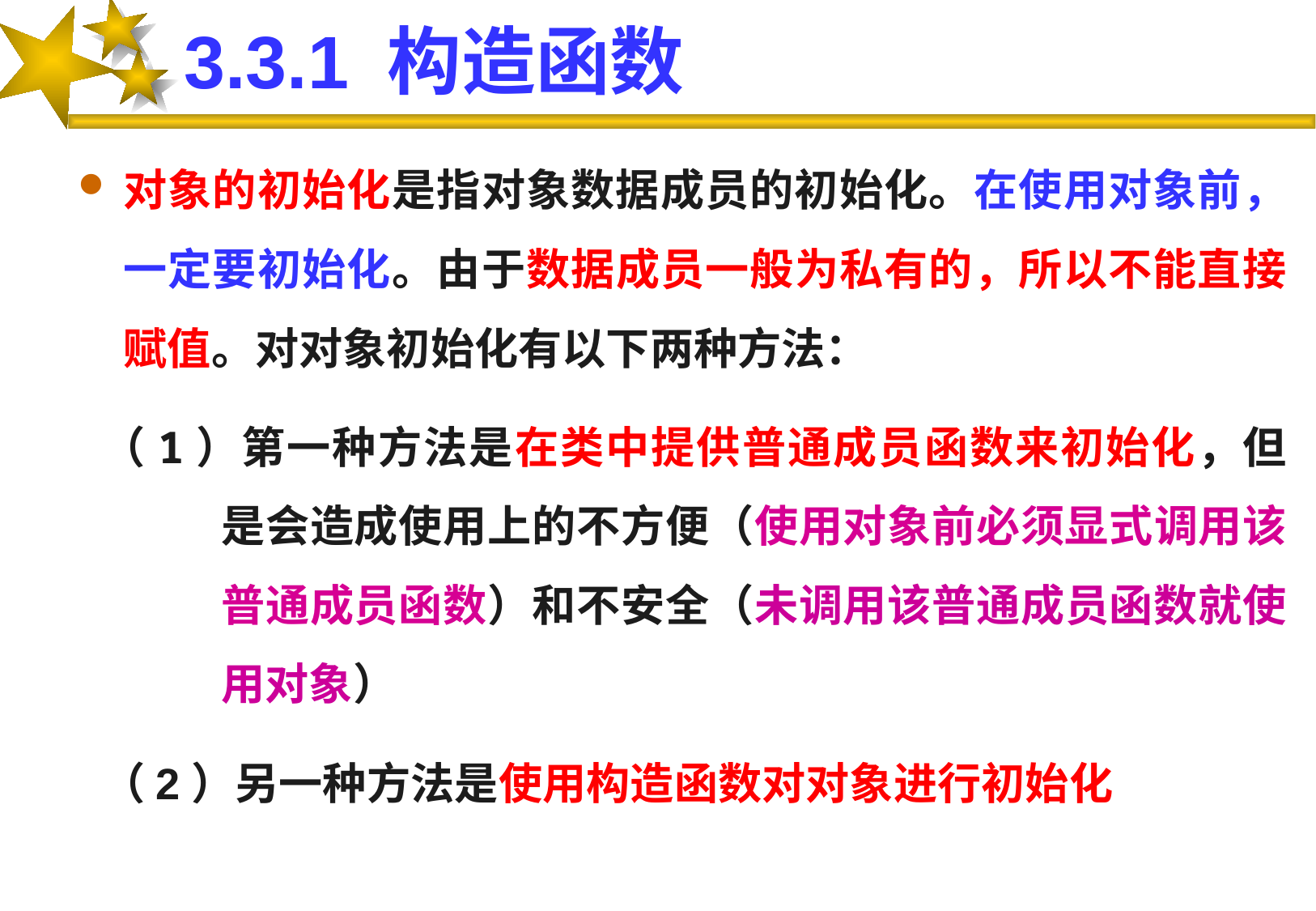

# 3.3.1 构造函数
对象的初始化是指对象数据成员的初始化。在使用对象前，一定要初始化。由于数据成员一般为私有的，所以不能直接赋值。对对象初始化有以下两种方法：
（1）第一种方法是在类中提供普通成员函数来初始化，但是会造成使用上的不方便（使用对象前必须显式调用该普通成员函数）和不安全（未调用该普通成员函数就使用对象）
（2）另一种方法是使用构造函数对对象进行初始化